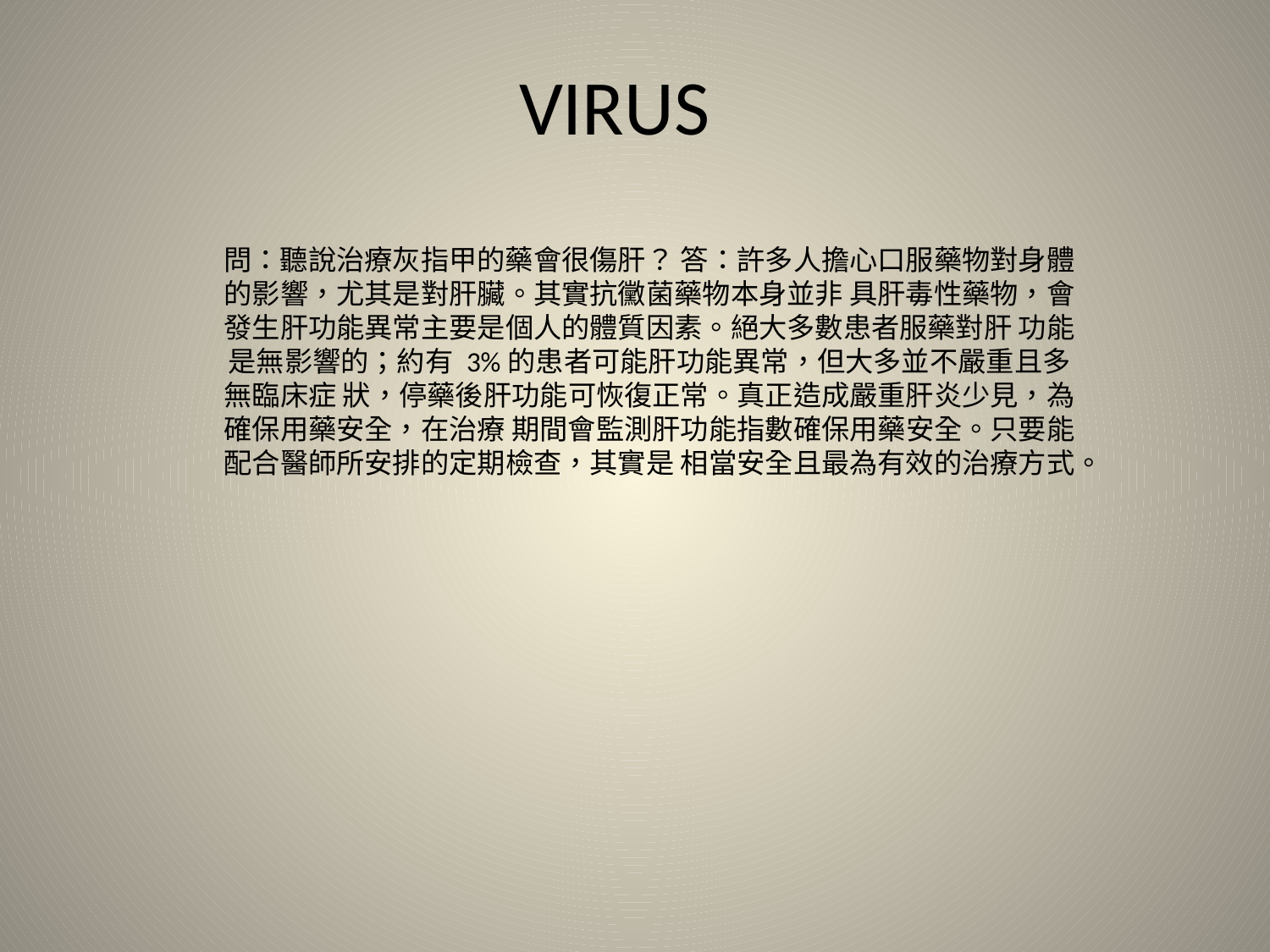

# VIRUS
問：聽說治療灰指甲的藥會很傷肝？ 答：許多人擔心口服藥物對身體的影響，尤其是對肝臟。其實抗黴菌藥物本身並非 具肝毒性藥物，會發生肝功能異常主要是個人的體質因素。絕大多數患者服藥對肝 功能是無影響的；約有 3%的患者可能肝功能異常，但大多並不嚴重且多無臨床症 狀，停藥後肝功能可恢復正常。真正造成嚴重肝炎少見，為確保用藥安全，在治療 期間會監測肝功能指數確保用藥安全。只要能配合醫師所安排的定期檢查，其實是 相當安全且最為有效的治療方式。